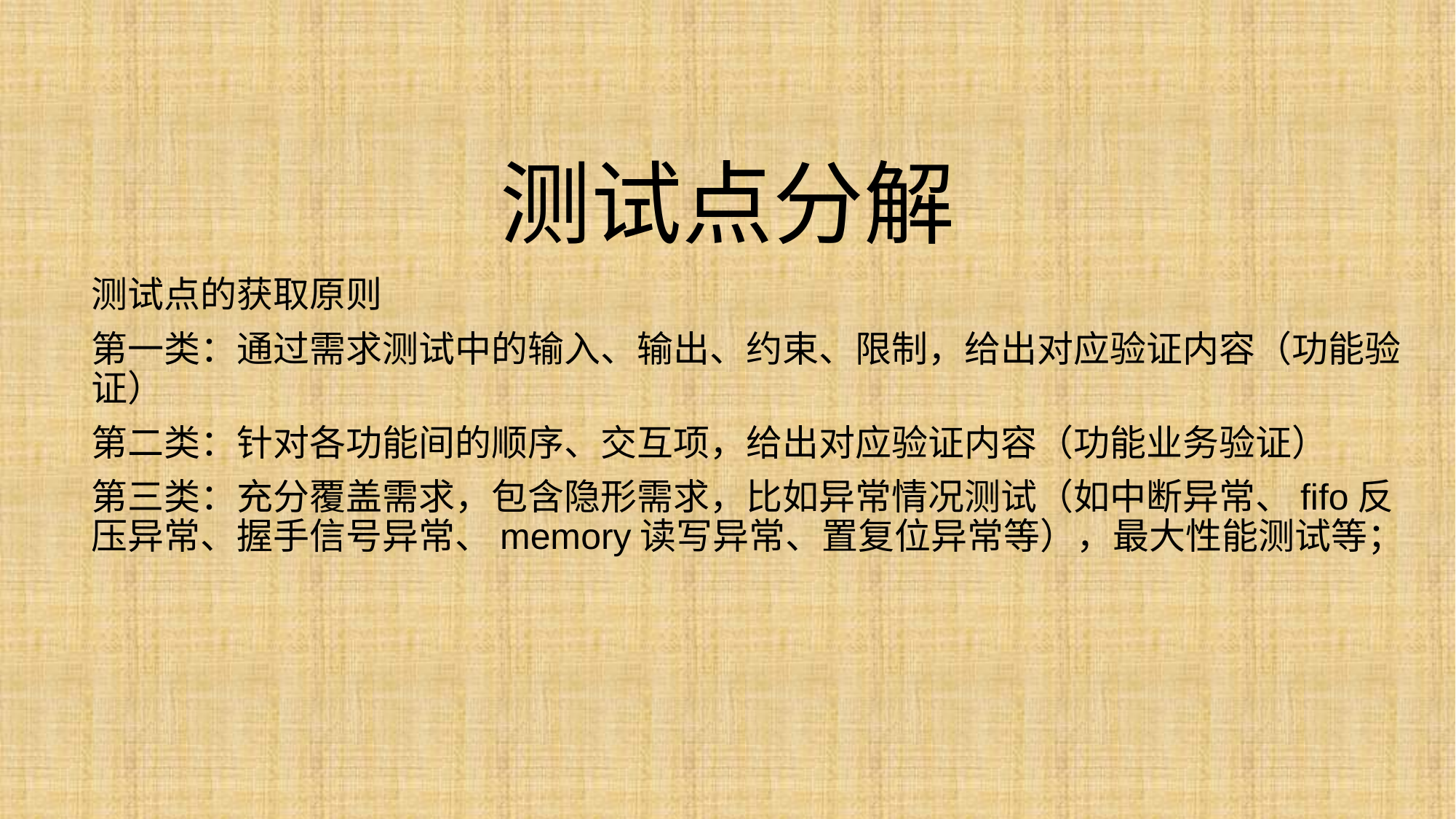

# 测试点分解
测试点的获取原则
第一类：通过需求测试中的输入、输出、约束、限制，给出对应验证内容（功能验证）
第二类：针对各功能间的顺序、交互项，给出对应验证内容（功能业务验证）
第三类：充分覆盖需求，包含隐形需求，比如异常情况测试（如中断异常、fifo反压异常、握手信号异常、memory读写异常、置复位异常等），最大性能测试等；